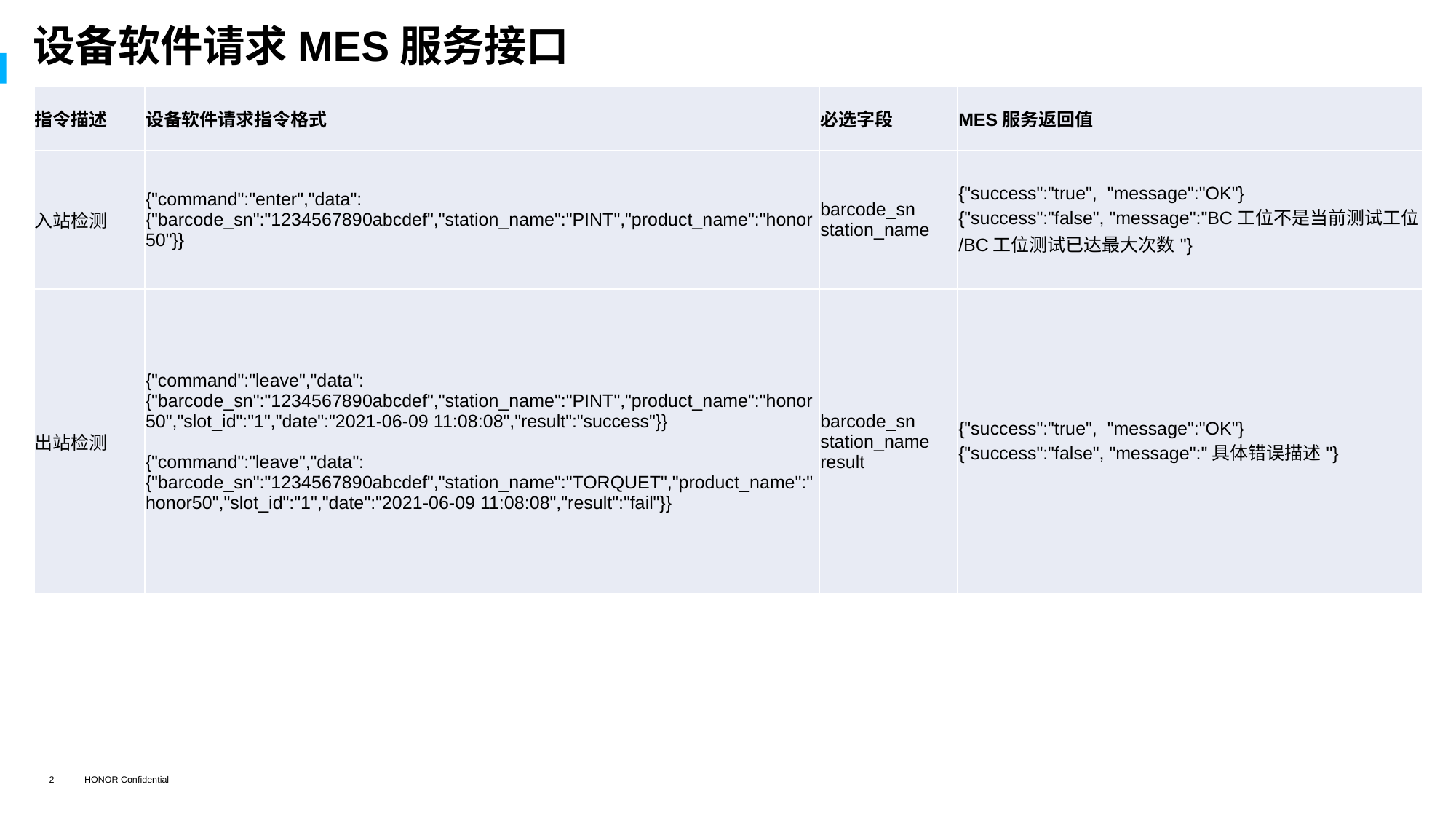

设备软件请求MES服务接口
| 指令描述 | 设备软件请求指令格式 | 必选字段 | MES服务返回值 |
| --- | --- | --- | --- |
| 入站检测 | {"command":"enter","data":{"barcode\_sn":"1234567890abcdef","station\_name":"PINT","product\_name":"honor50"}} | barcode\_sn station\_name | {"success":"true", "message":"OK"} {"success":"false", "message":"BC工位不是当前测试工位/BC工位测试已达最大次数"} |
| 出站检测 | {"command":"leave","data":{"barcode\_sn":"1234567890abcdef","station\_name":"PINT","product\_name":"honor50","slot\_id":"1","date":"2021-06-09 11:08:08","result":"success"}} {"command":"leave","data":{"barcode\_sn":"1234567890abcdef","station\_name":"TORQUET","product\_name":"honor50","slot\_id":"1","date":"2021-06-09 11:08:08","result":"fail"}} | barcode\_sn station\_name result | {"success":"true", "message":"OK"} {"success":"false", "message":"具体错误描述"} |